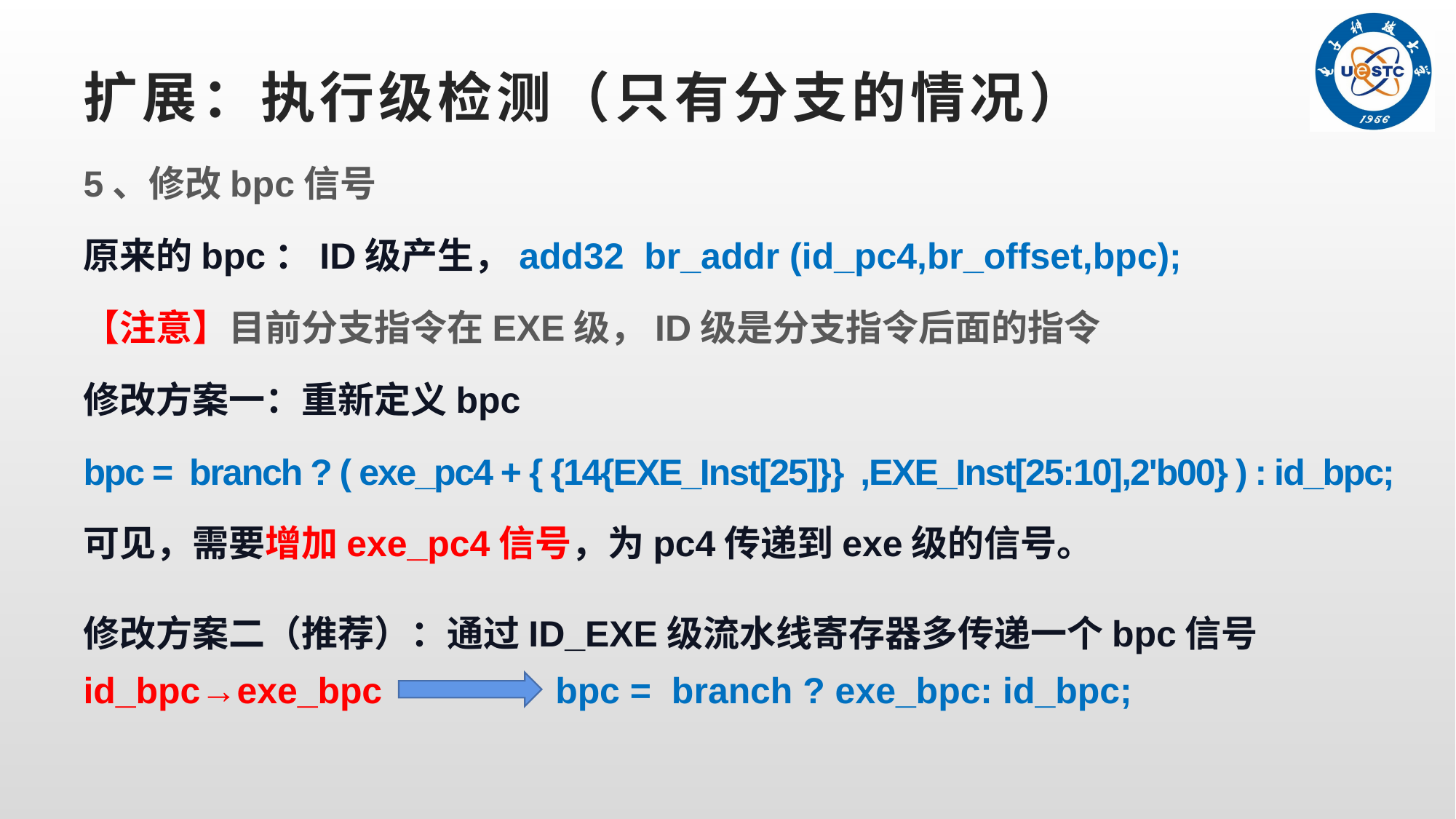

# 扩展：执行级检测（只有分支的情况）
5、修改bpc信号
原来的bpc：ID级产生，add32  br_addr (id_pc4,br_offset,bpc);
【注意】目前分支指令在EXE级，ID级是分支指令后面的指令
修改方案一：重新定义bpc
bpc =  branch ? ( exe_pc4 + { {14{EXE_Inst[25]}}  ,EXE_Inst[25:10],2'b00} ) : id_bpc;
可见，需要增加exe_pc4信号，为pc4传递到exe级的信号。
修改方案二（推荐）：通过ID_EXE级流水线寄存器多传递一个bpc信号id_bpc→exe_bpc                 bpc =  branch ? exe_bpc: id_bpc;